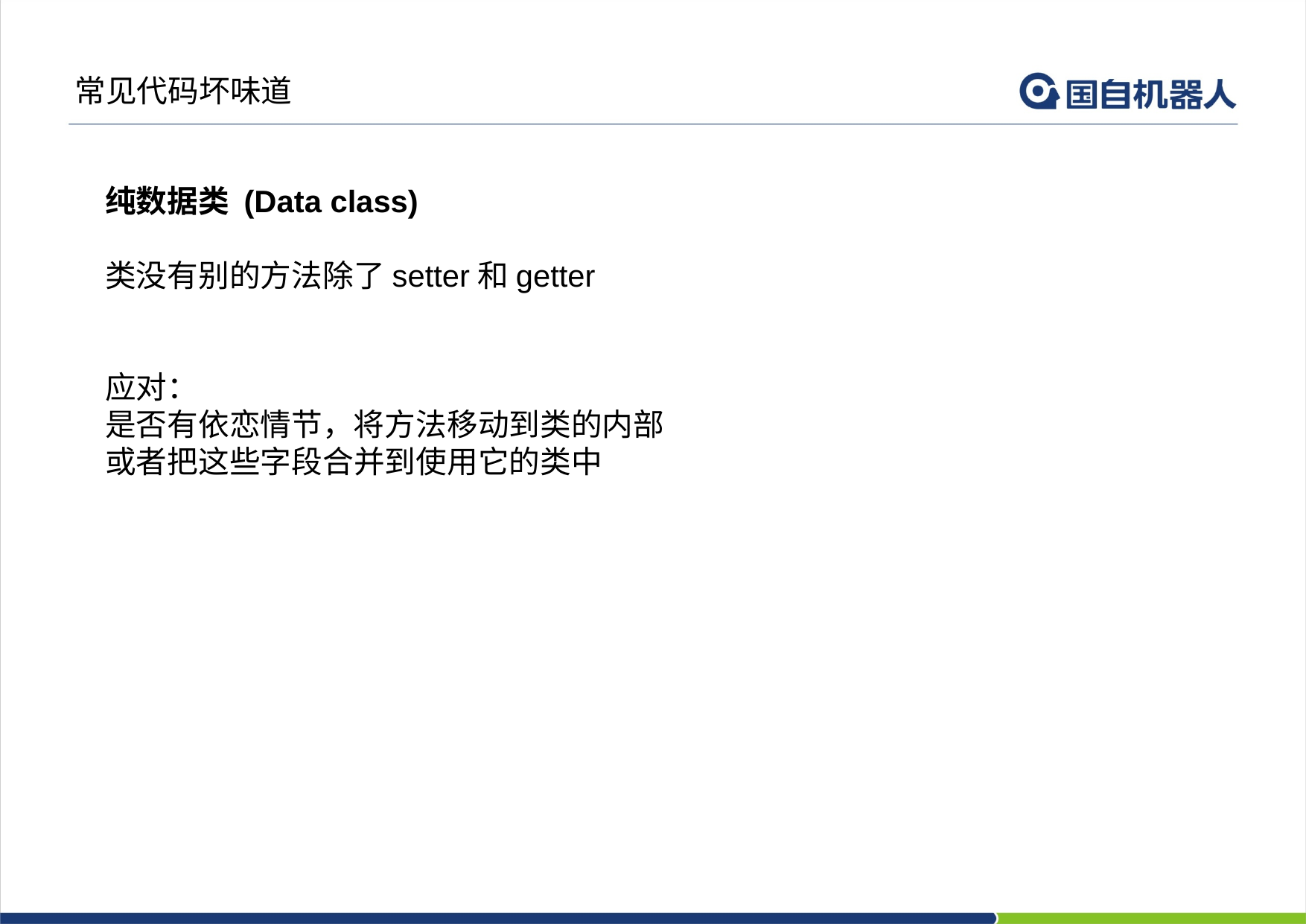

常见代码坏味道
纯数据类 (Data class)

类没有别的方法除了setter和getter

应对：
是否有依恋情节，将方法移动到类的内部
或者把这些字段合并到使用它的类中